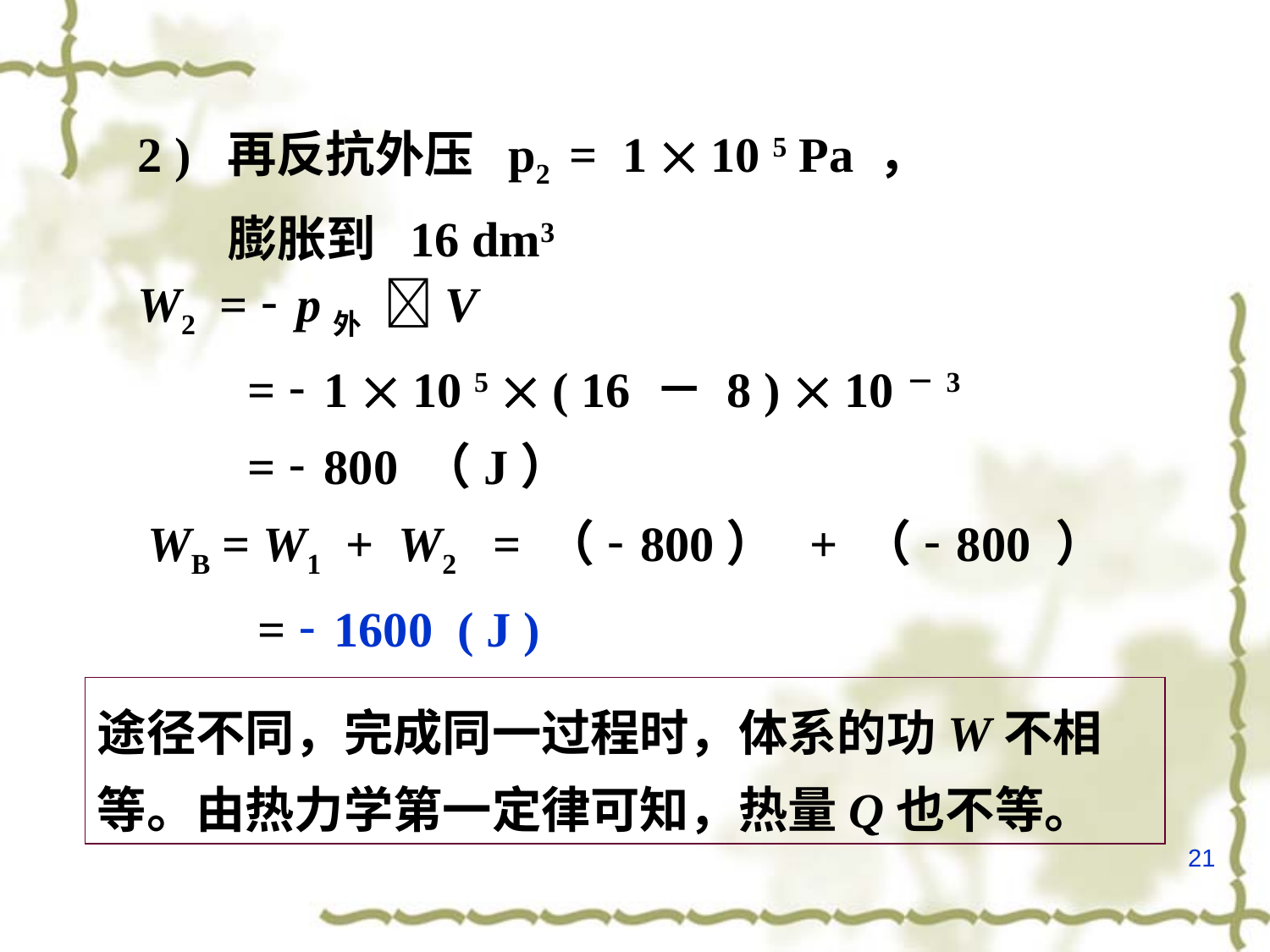

2 )  再反抗外压  p2  =  1 × 10 5 Pa ，
       膨胀到  16 dm3
W2  = - p外  ΔV
         = - 1 × 10 5 × ( 16 － 8 ) × 10－3
         = - 800 （J）
WB = W1  +  W2   = （- 800）  + （- 800 ）
         = - 1600  ( J )
途径不同，完成同一过程时，体系的功W不相等。由热力学第一定律可知，热量Q也不等。
21